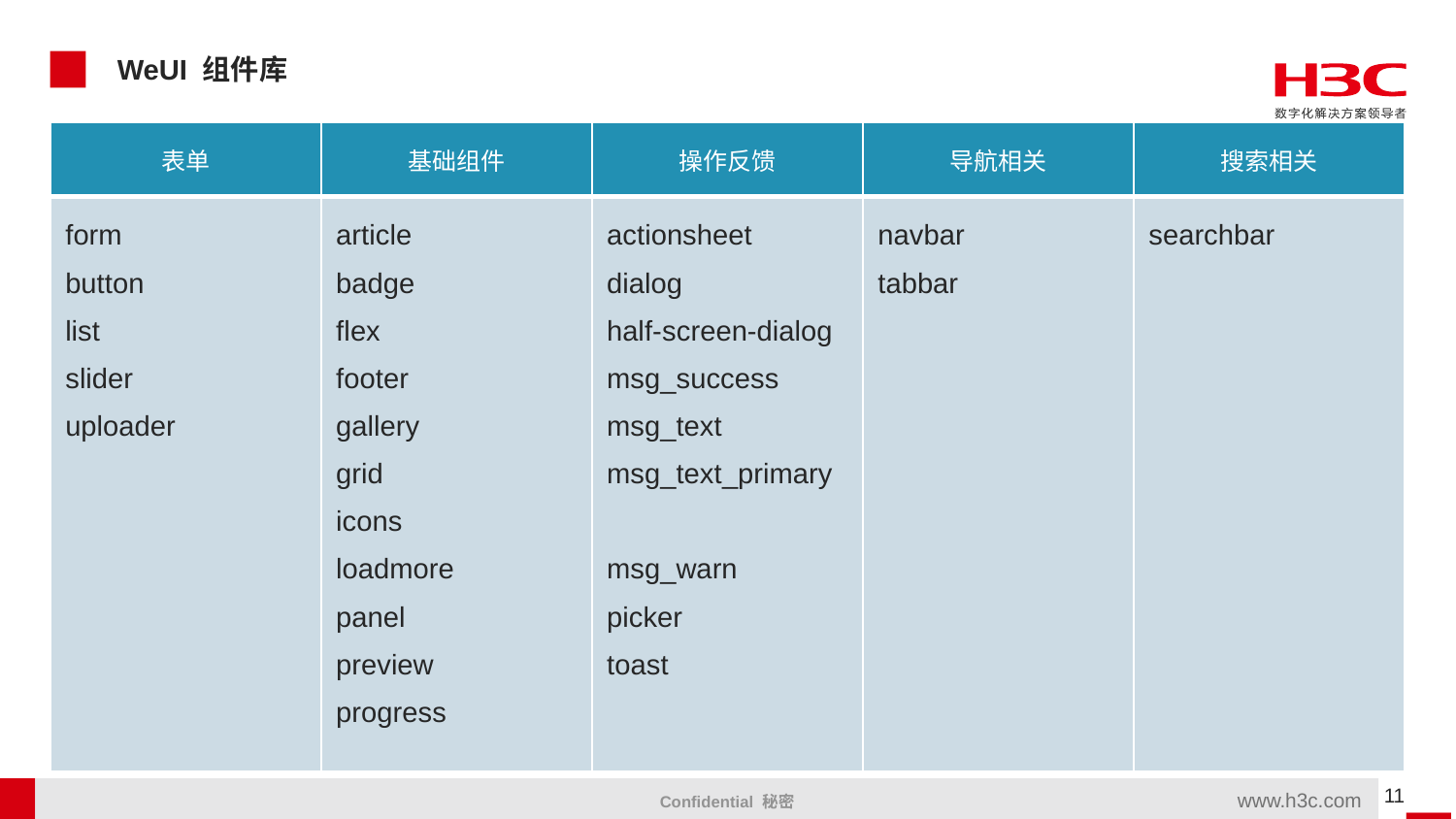

WeUI 组件库

| 表单 | 基础组件 | 操作反馈 | 导航相关 | 搜索相关 |
| --- | --- | --- | --- | --- |
| form button list slider uploader | article badge flex footer gallery grid icons loadmore panel preview progress | actionsheet dialog half-screen-dialog msg\_success msg\_text msg\_text\_primary msg\_warn picker toast | navbar tabbar | searchbar |